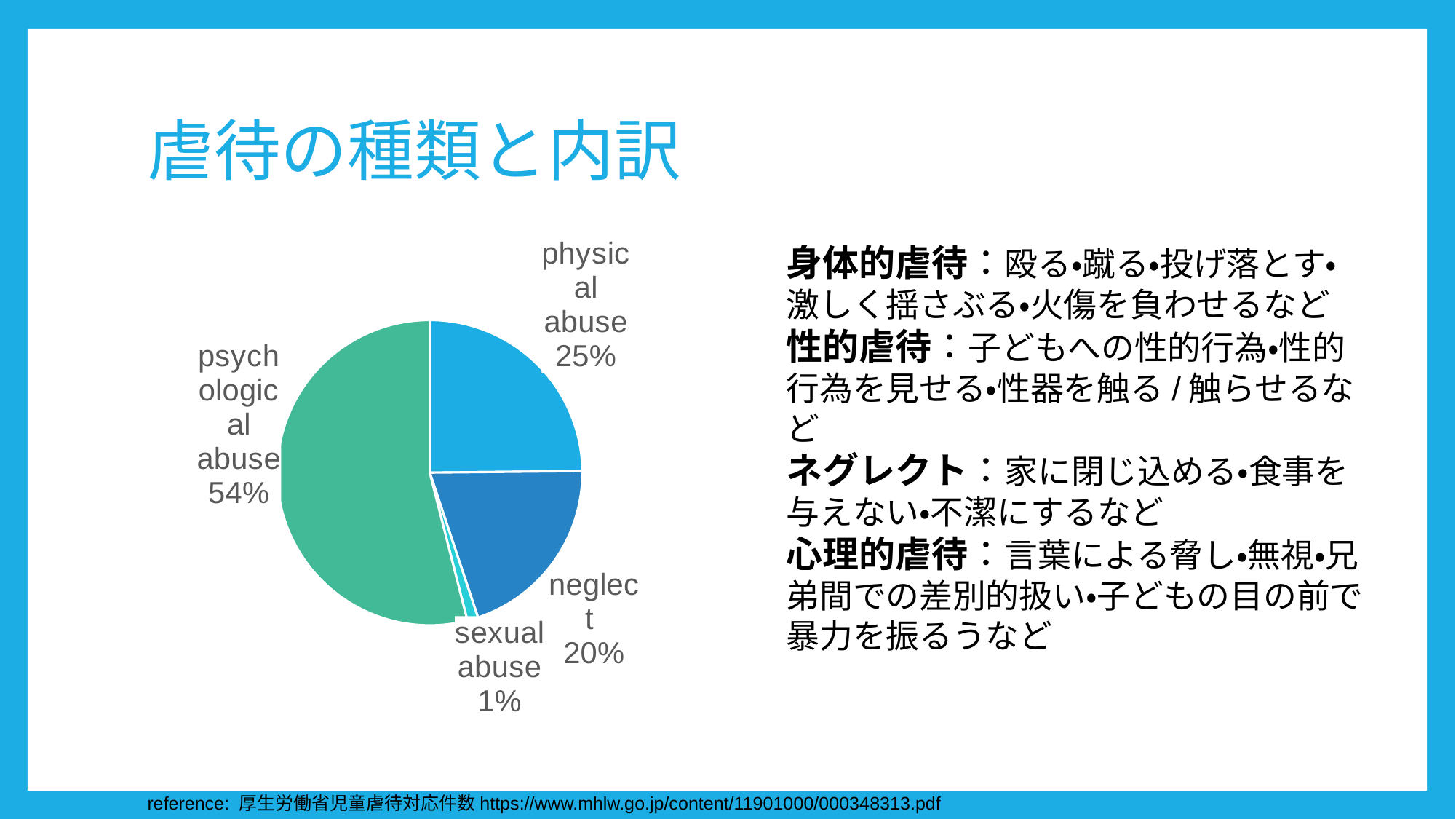

# 虐待の種類と内訳

### Chart

| Category | 2017 |
|---|---|
| physical abuse | 33223.0 |
| neglect  | 26818.0 |
| sexual abuse | 1540.0 |
| psychological abuse | 72197.0 |
身体的虐待：殴る・蹴る・投げ落とす・激しく揺さぶる・火傷を負わせるなど
性的虐待：子どもへの性的行為・性的行為を見せる・性器を触る/触らせるなど
ネグレクト：家に閉じ込める・食事を与えない・不潔にするなど
心理的虐待：言葉による脅し・無視・兄弟間での差別的扱い・子どもの目の前で暴力を振るうなど
reference: 厚生労働省児童虐待対応件数https://www.mhlw.go.jp/content/11901000/000348313.pdf